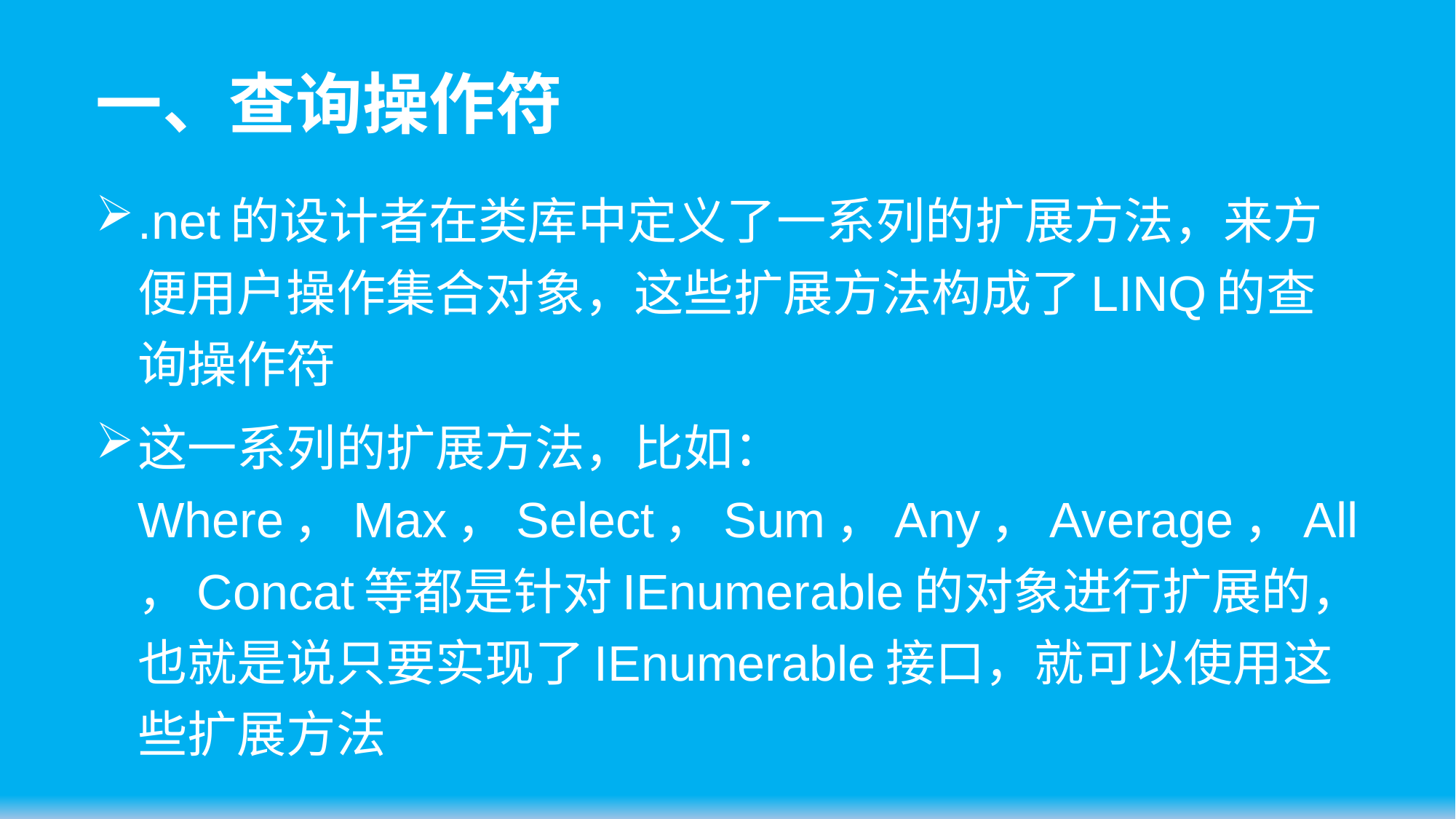

# 一、查询操作符
.net的设计者在类库中定义了一系列的扩展方法，来方便用户操作集合对象，这些扩展方法构成了LINQ的查询操作符
这一系列的扩展方法，比如：Where，Max，Select，Sum，Any，Average，All，Concat等都是针对IEnumerable的对象进行扩展的，也就是说只要实现了IEnumerable接口，就可以使用这些扩展方法